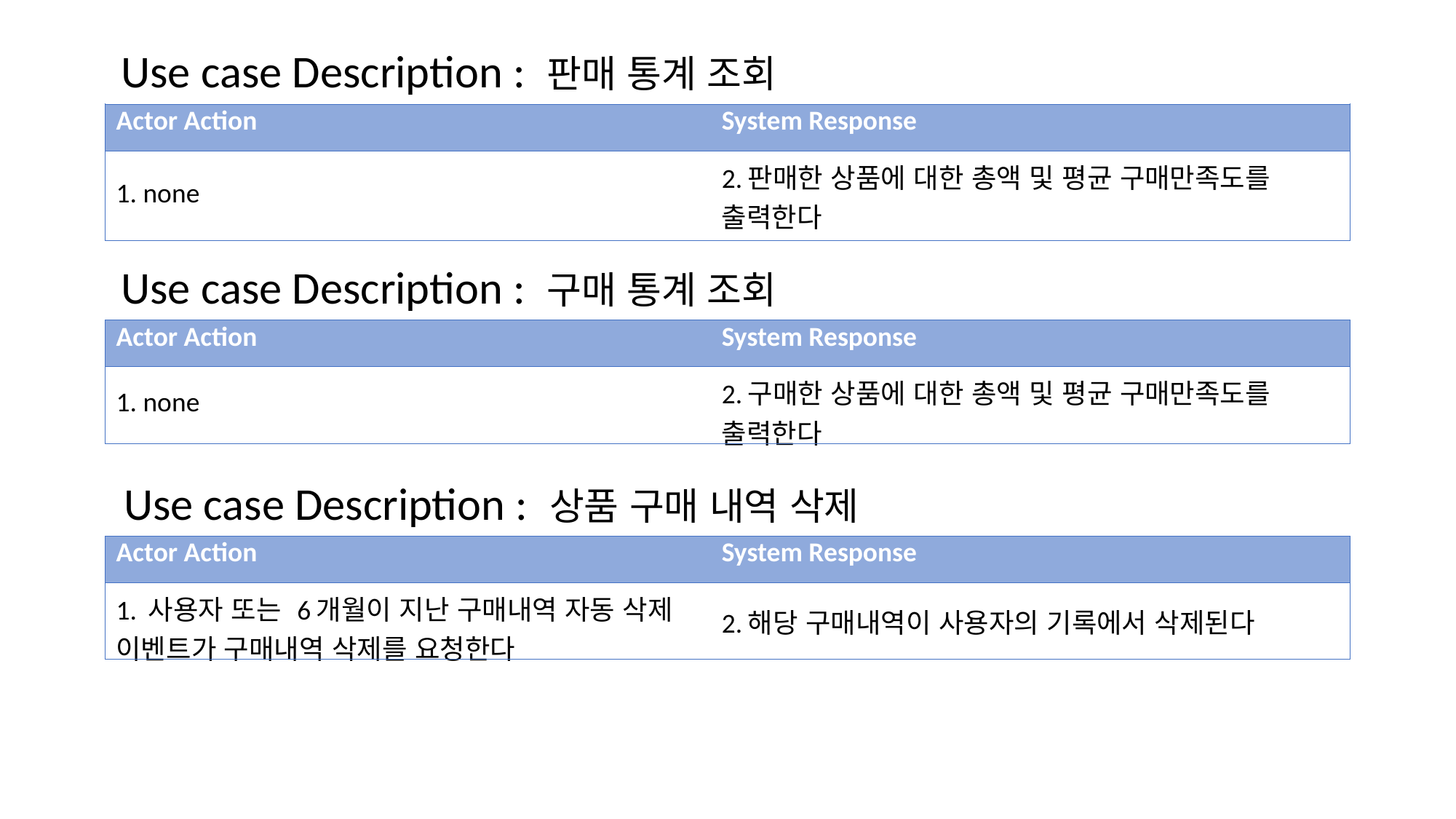

Use case Description : 판매 통계 조회
| Actor Action | System Response |
| --- | --- |
| 1. none | 2.판매한 상품에 대한 총액 및 평균 구매만족도를 출력한다 |
Use case Description : 구매 통계 조회
| Actor Action | System Response |
| --- | --- |
| 1. none | 2.구매한 상품에 대한 총액 및 평균 구매만족도를 출력한다 |
Use case Description : 상품 구매 내역 삭제
| Actor Action | System Response |
| --- | --- |
| 1. 사용자 또는 6개월이 지난 구매내역 자동 삭제 이벤트가 구매내역 삭제를 요청한다 | 2.해당 구매내역이 사용자의 기록에서 삭제된다 |